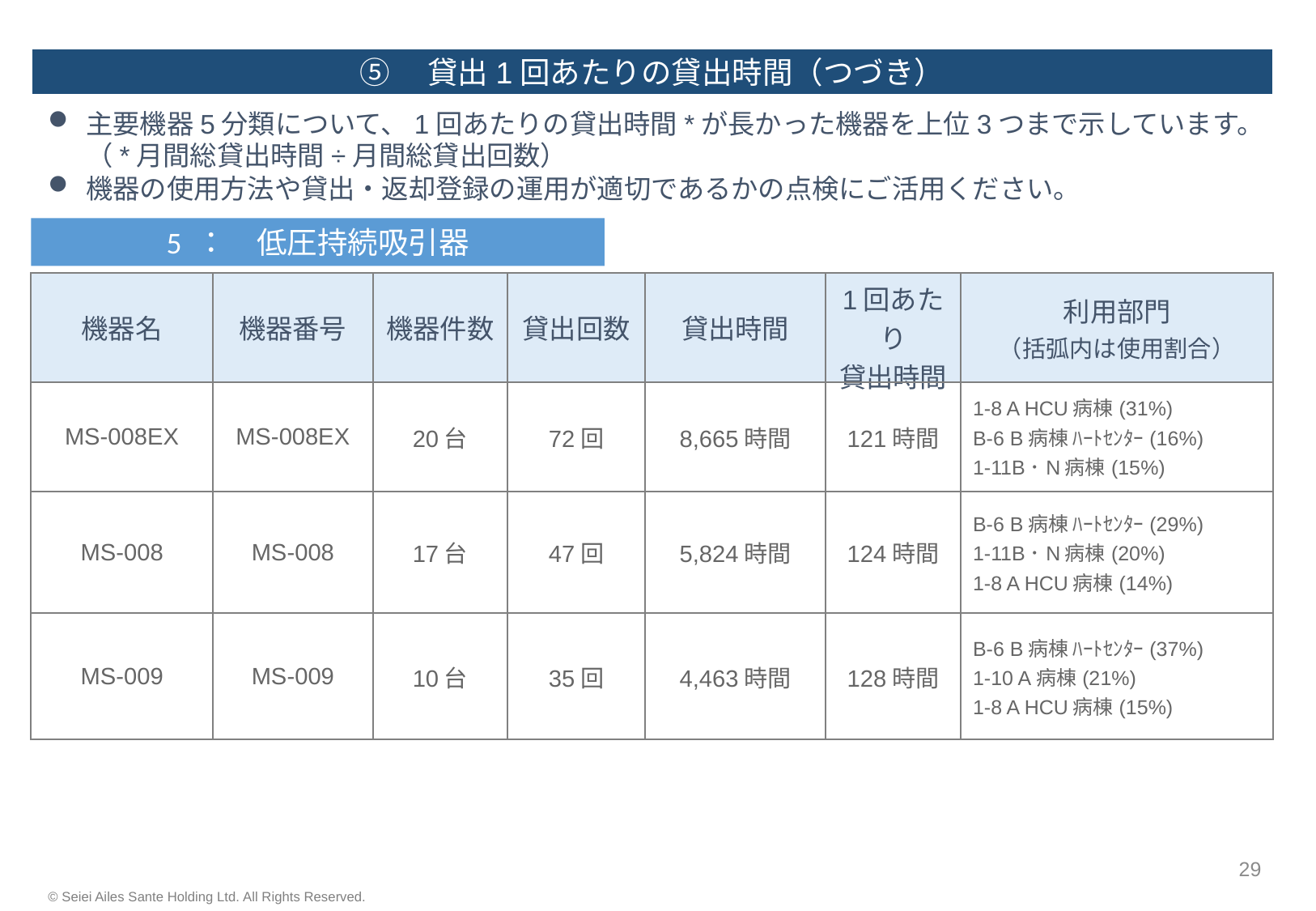

⑤　貸出1回あたりの貸出時間（つづき）
主要機器5分類について、1回あたりの貸出時間*が長かった機器を上位3つまで示しています。
（*月間総貸出時間÷月間総貸出回数）
機器の使用方法や貸出・返却登録の運用が適切であるかの点検にご活用ください。
5 ：　低圧持続吸引器
| 機器名 | 機器番号 | 機器件数 | 貸出回数 | 貸出時間 | 1回あたり 貸出時間 | 利用部門 （括弧内は使用割合） |
| --- | --- | --- | --- | --- | --- | --- |
| MS-008EX | MS-008EX | 20台 | 72回 | 8,665時間 | 121時間 | 1-8 A HCU病棟(31%) B-6 B病棟 ﾊｰﾄｾﾝﾀｰ(16%) 1-11B･N病棟(15%) |
| MS-008 | MS-008 | 17台 | 47回 | 5,824時間 | 124時間 | B-6 B病棟 ﾊｰﾄｾﾝﾀｰ(29%) 1-11B･N病棟(20%) 1-8 A HCU病棟(14%) |
| MS-009 | MS-009 | 10台 | 35回 | 4,463時間 | 128時間 | B-6 B病棟 ﾊｰﾄｾﾝﾀｰ(37%) 1-10 A病棟(21%) 1-8 A HCU病棟(15%) |
29
© Seiei Ailes Sante Holding Ltd. All Rights Reserved.